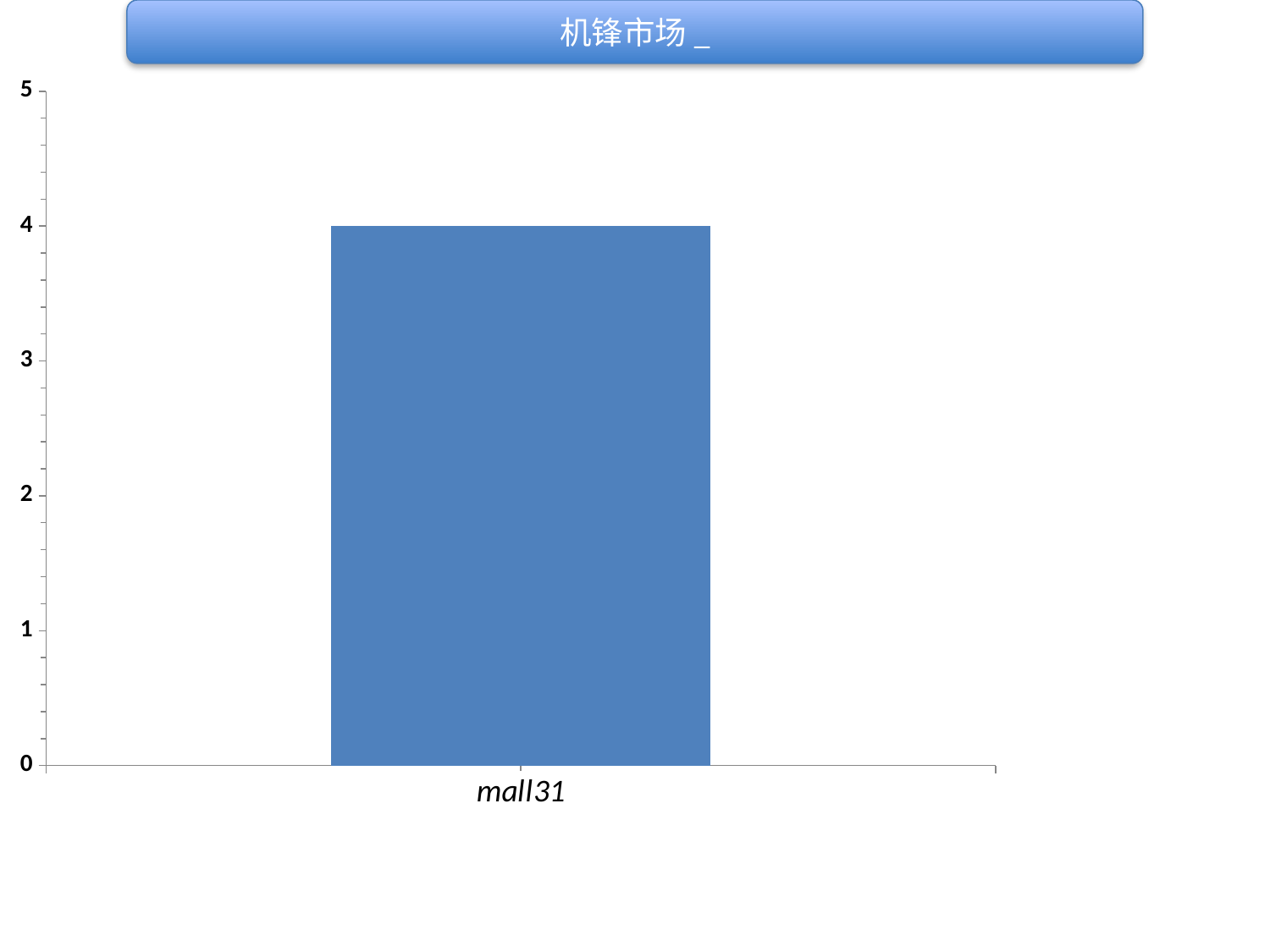

机锋市场_

### Chart

| Category | uv |
|---|---|
| mall31 | 4.0 |